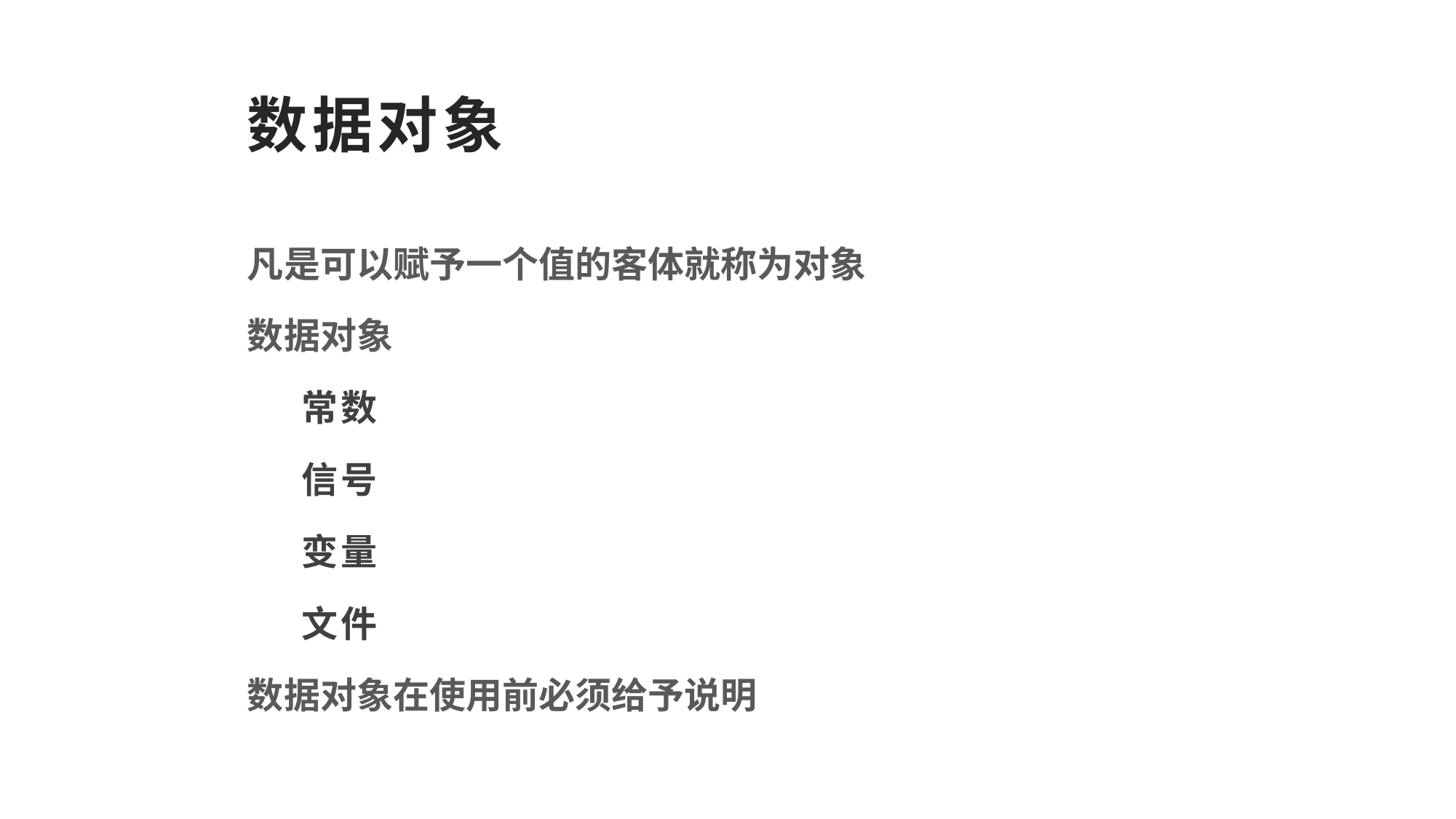

# 数据对象
凡是可以赋予一个值的客体就称为对象
数据对象
常数
信号
变量
文件
数据对象在使用前必须给予说明